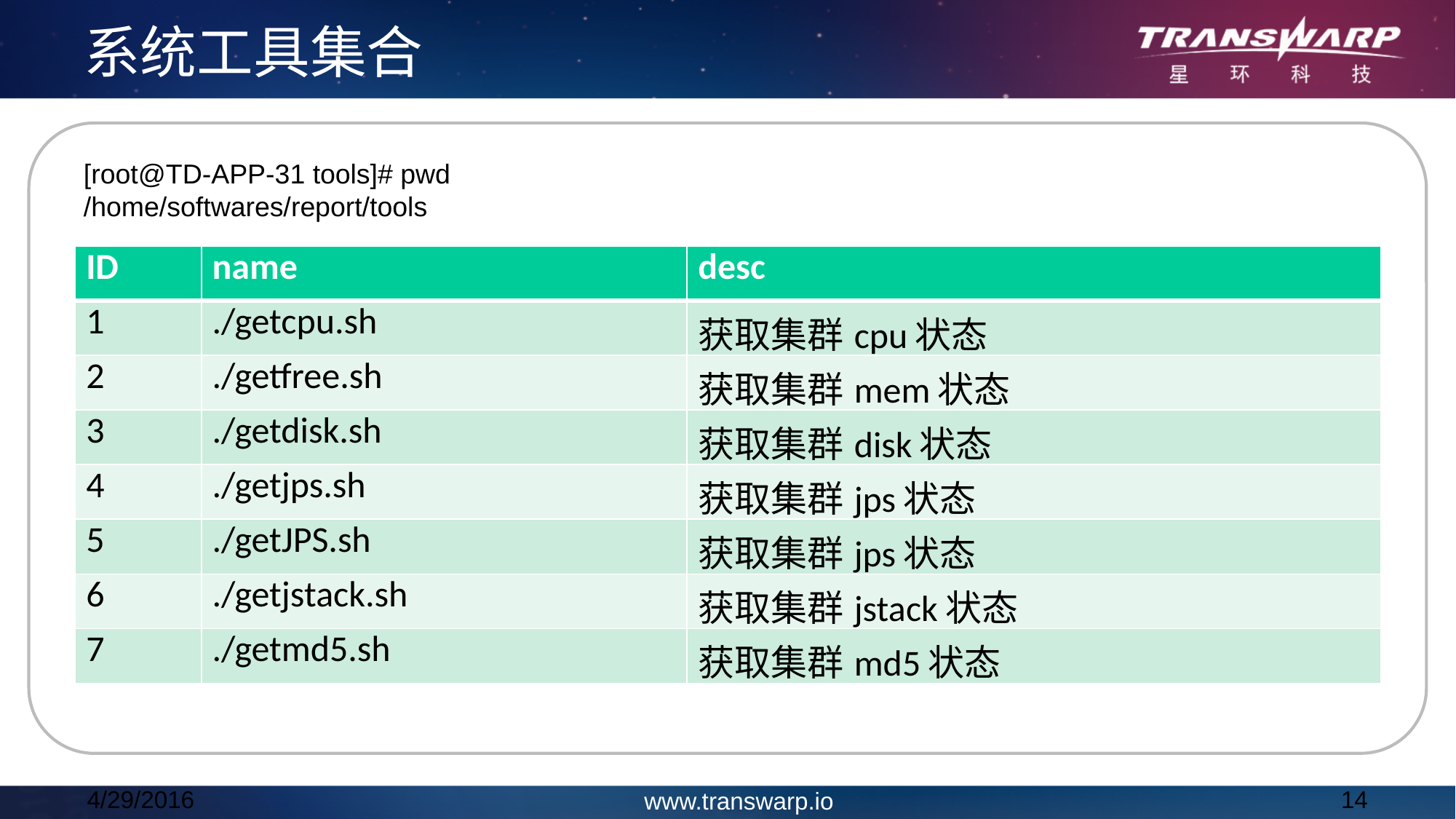

系统工具集合

[root@TD-APP-31 tools]# pwd
/home/softwares/report/tools
| ID | name | desc |
| --- | --- | --- |
| 1 | ./getcpu.sh | 获取集群cpu状态 |
| 2 | ./getfree.sh | 获取集群mem状态 |
| 3 | ./getdisk.sh | 获取集群disk状态 |
| 4 | ./getjps.sh | 获取集群jps状态 |
| 5 | ./getJPS.sh | 获取集群jps状态 |
| 6 | ./getjstack.sh | 获取集群jstack状态 |
| 7 | ./getmd5.sh | 获取集群md5状态 |